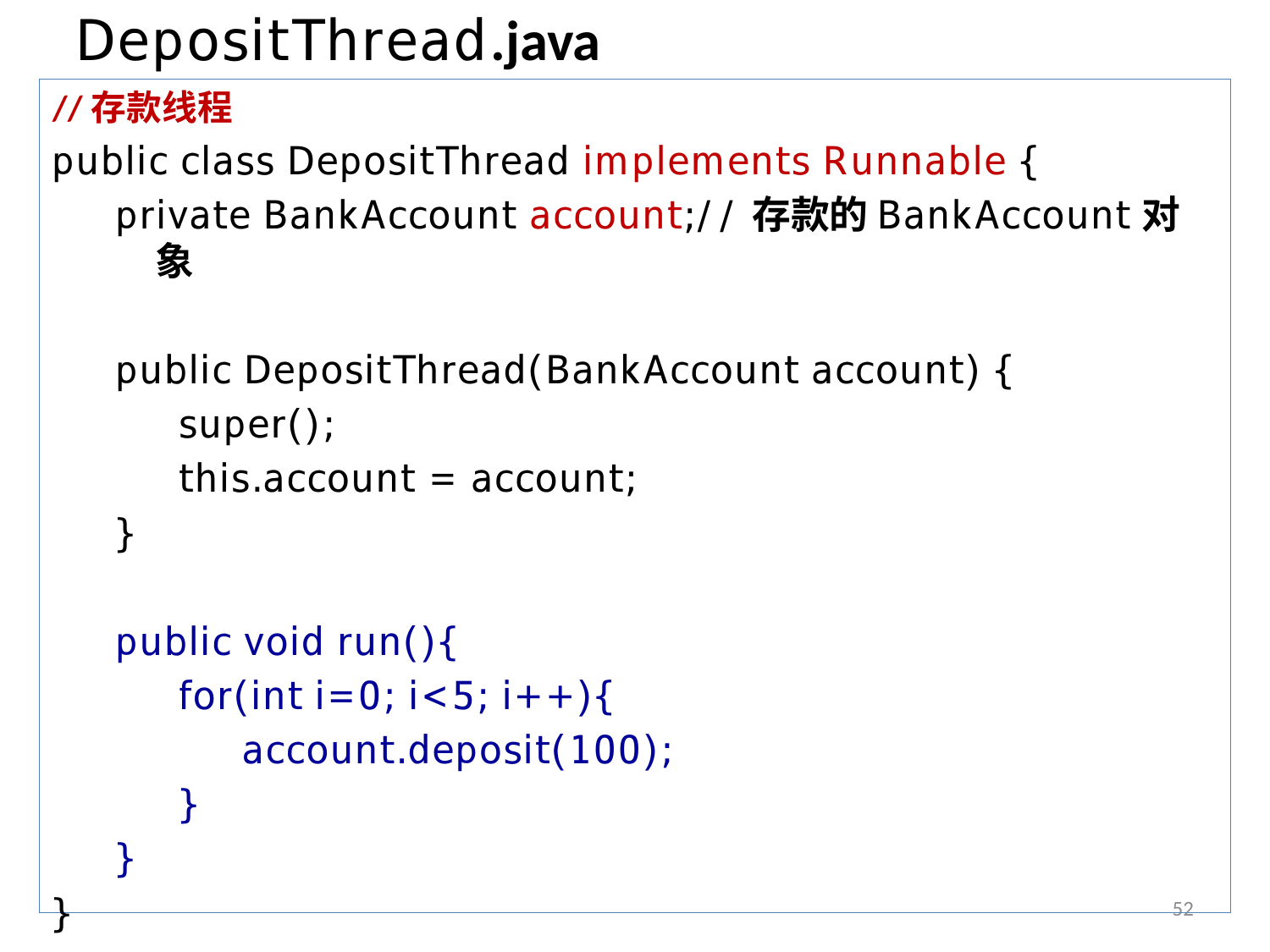

# DepositThread.java
//存款线程
public class DepositThread implements Runnable {
private BankAccount account;//存款的BankAccount对象

public DepositThread(BankAccount account) {
super();
this.account = account;
}

public void run(){
for(int i=0; i<5; i++){
account.deposit(100);
}
}
}
52